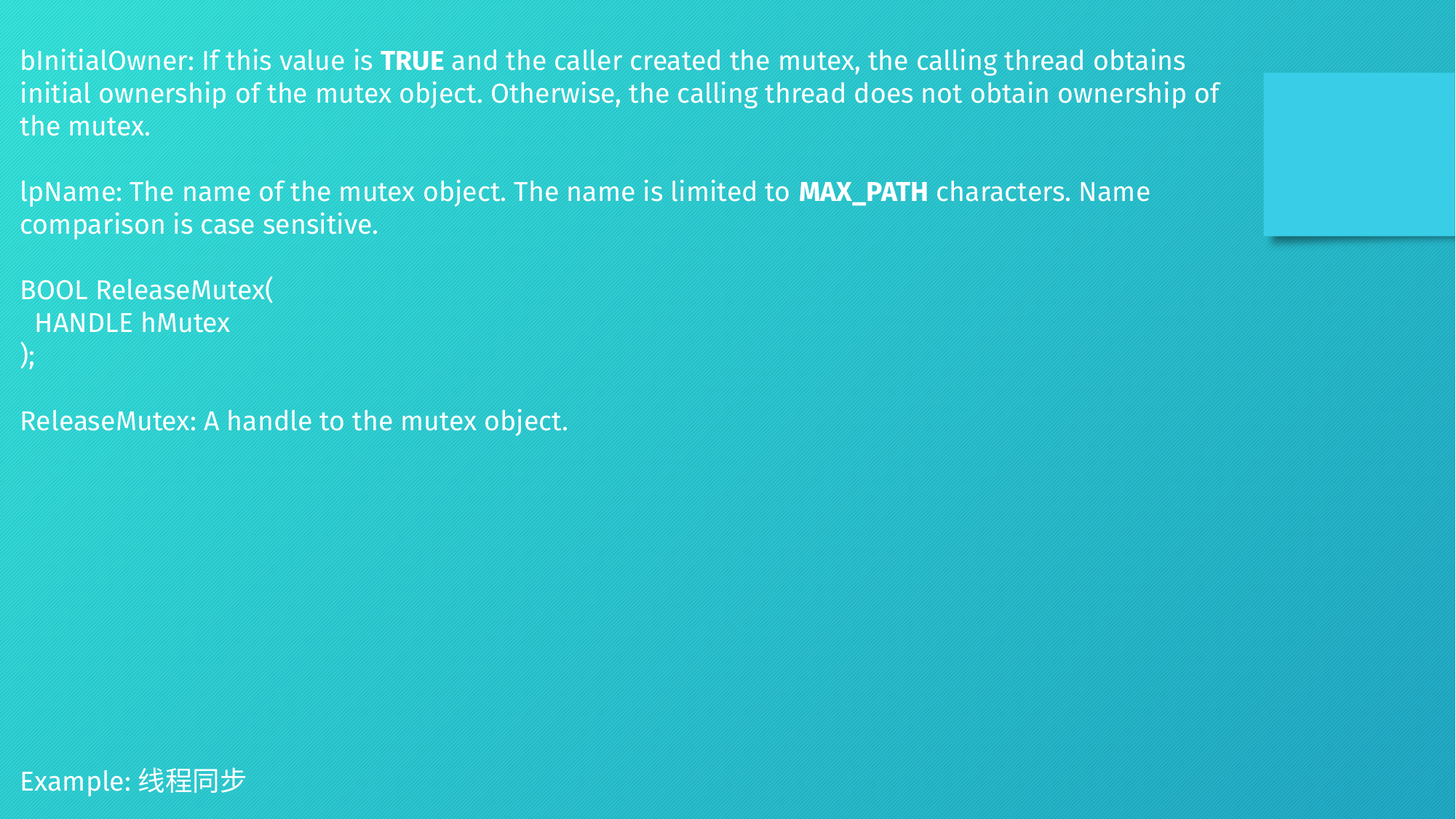

bInitialOwner: If this value is TRUE and the caller created the mutex, the calling thread obtains initial ownership of the mutex object. Otherwise, the calling thread does not obtain ownership of the mutex.

lpName: The name of the mutex object. The name is limited to MAX_PATH characters. Name comparison is case sensitive.

BOOL ReleaseMutex(
  HANDLE hMutex
);

ReleaseMutex: A handle to the mutex object.

Example:线程同步